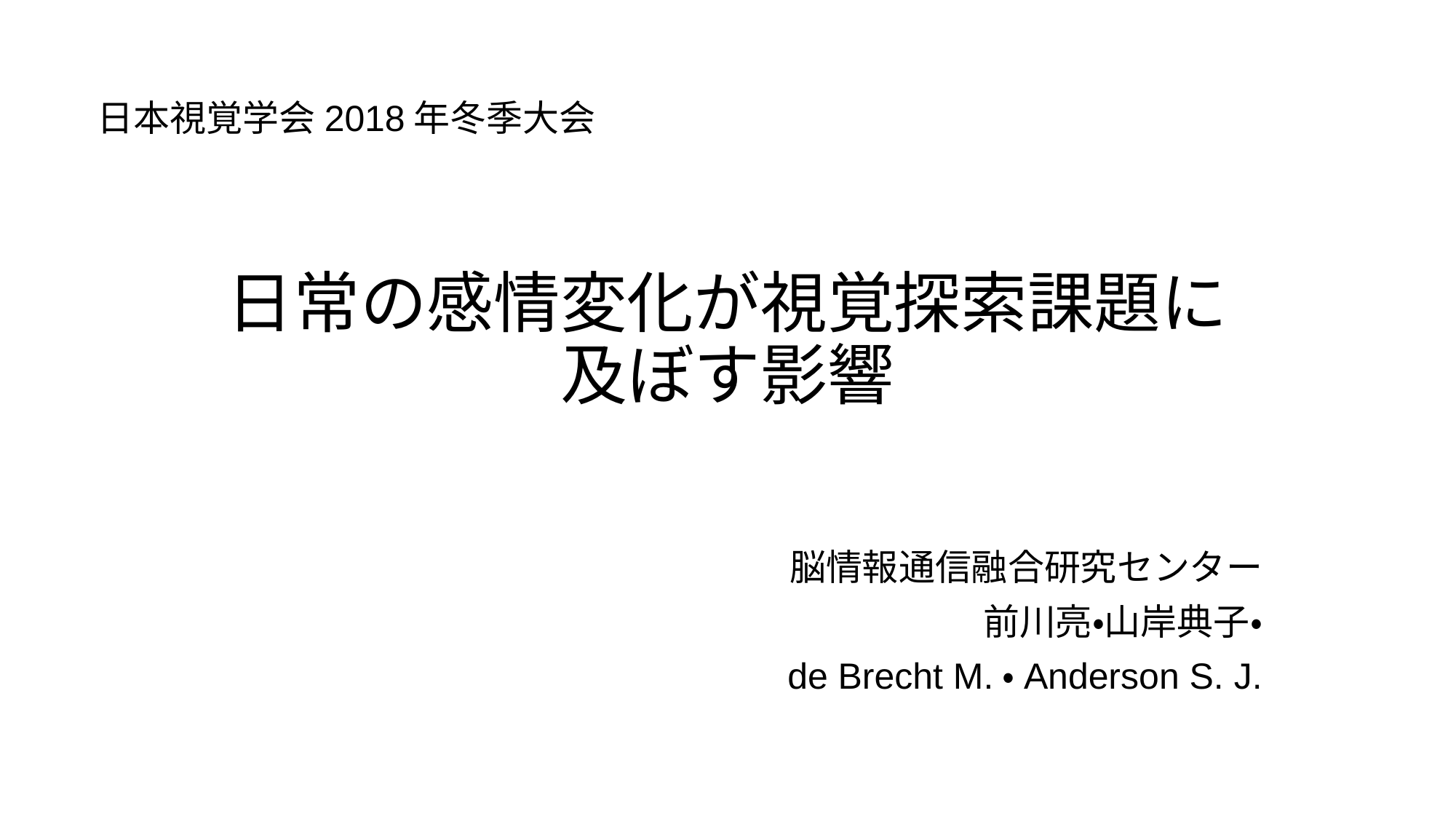

日本視覚学会2018年冬季大会
# 日常の感情変化が視覚探索課題に 及ぼす影響

脳情報通信融合研究センター
前川亮・山岸典子・
de Brecht M.・Anderson S. J.